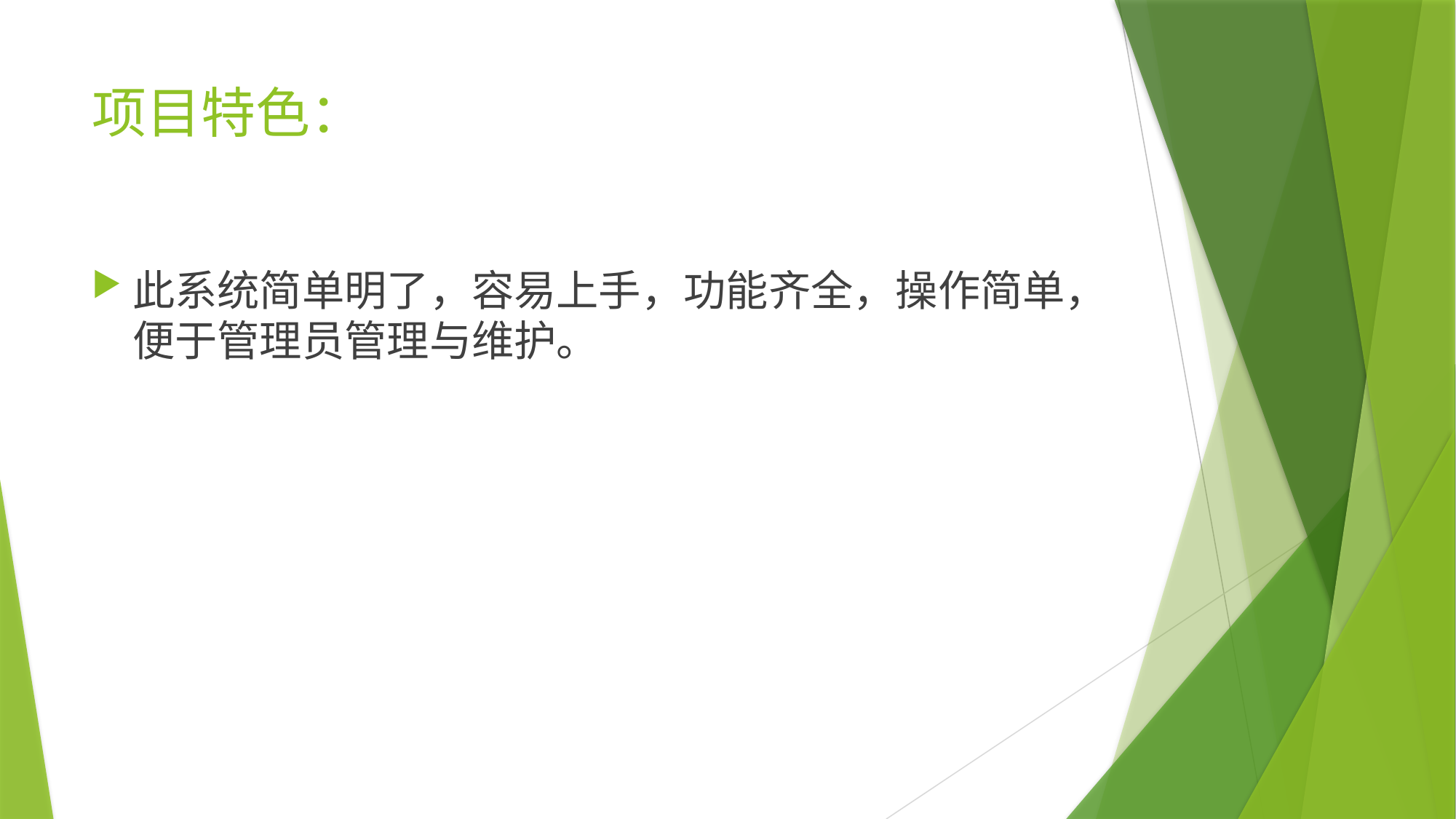

# 项目特色：
此系统简单明了，容易上手，功能齐全，操作简单，便于管理员管理与维护。